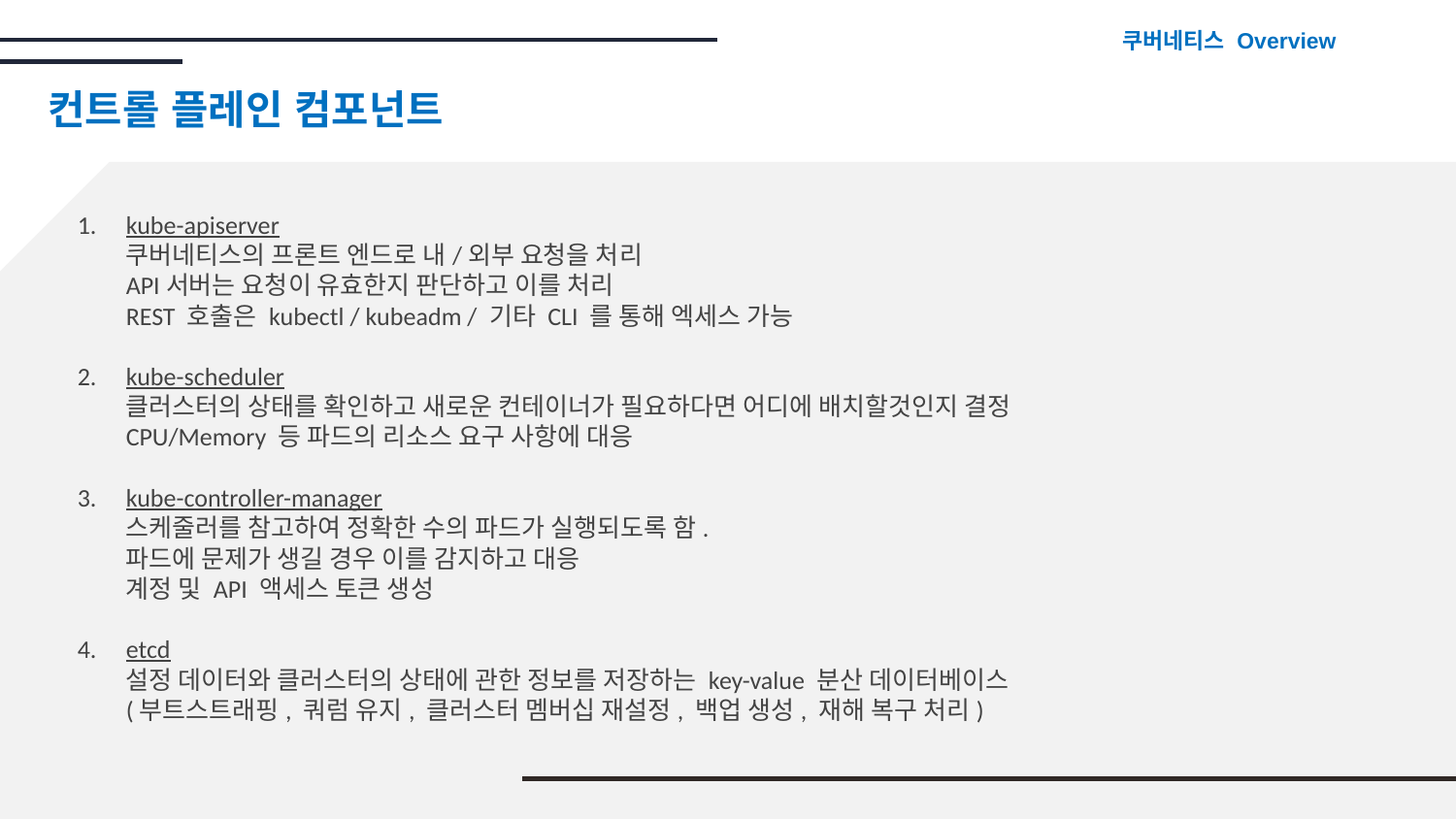

쿠버네티스 Overview
# 컨트롤 플레인 컴포넌트

kube-apiserver
쿠버네티스의 프론트 엔드로 내/외부 요청을 처리
API서버는 요청이 유효한지 판단하고 이를 처리
REST 호출은 kubectl / kubeadm / 기타 CLI 를 통해 엑세스 가능
kube-scheduler
클러스터의 상태를 확인하고 새로운 컨테이너가 필요하다면 어디에 배치할것인지 결정
CPU/Memory 등 파드의 리소스 요구 사항에 대응

kube-controller-manager
스케줄러를 참고하여 정확한 수의 파드가 실행되도록 함.
파드에 문제가 생길 경우 이를 감지하고 대응
계정 및 API 액세스 토큰 생성

etcd
설정 데이터와 클러스터의 상태에 관한 정보를 저장하는 key-value 분산 데이터베이스
(부트스트래핑, 쿼럼 유지, 클러스터 멤버십 재설정, 백업 생성, 재해 복구 처리)